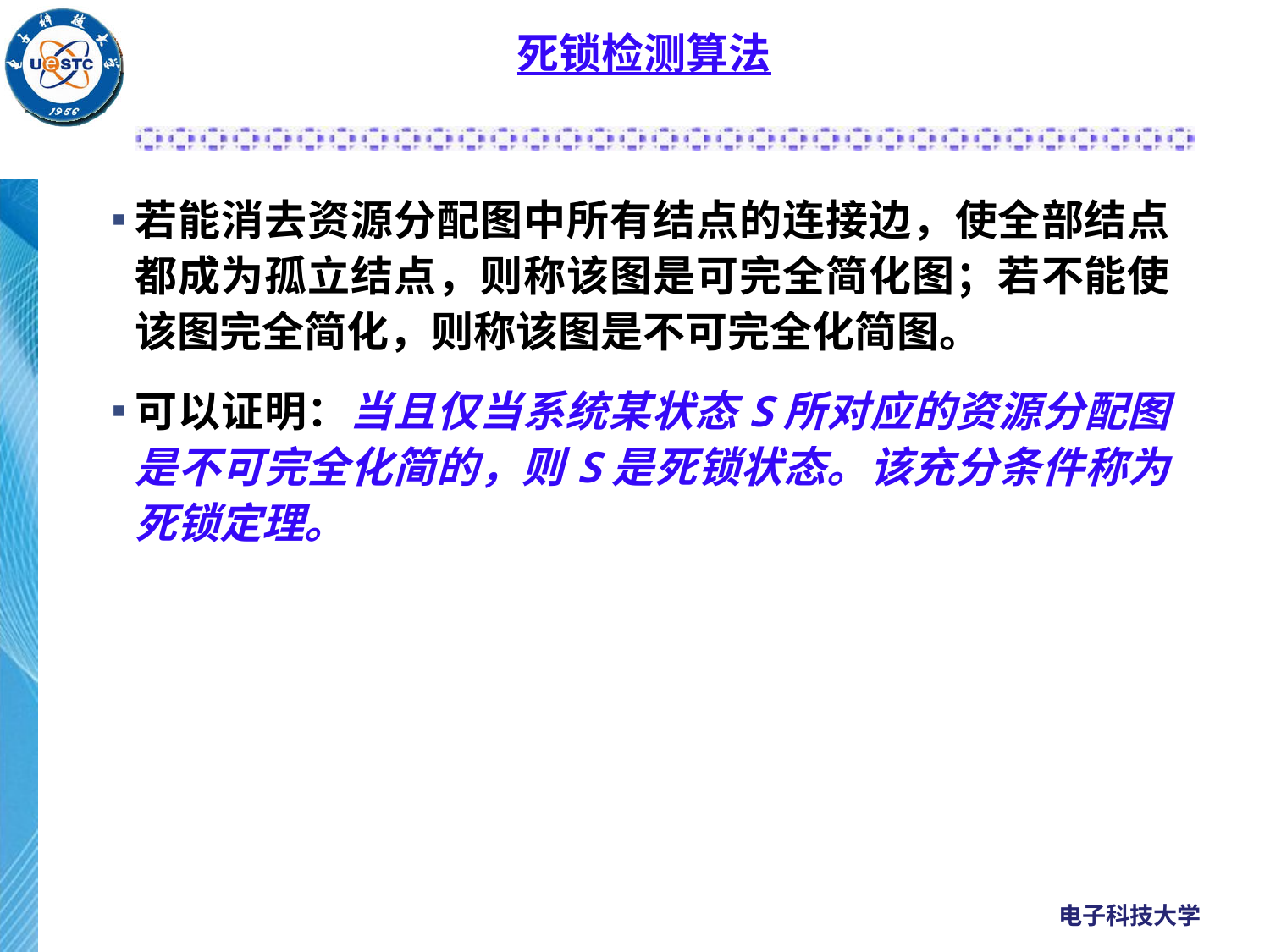

# 死锁检测算法
若能消去资源分配图中所有结点的连接边，使全部结点都成为孤立结点，则称该图是可完全简化图；若不能使该图完全简化，则称该图是不可完全化简图。
可以证明：当且仅当系统某状态S所对应的资源分配图是不可完全化简的，则S是死锁状态。该充分条件称为死锁定理。